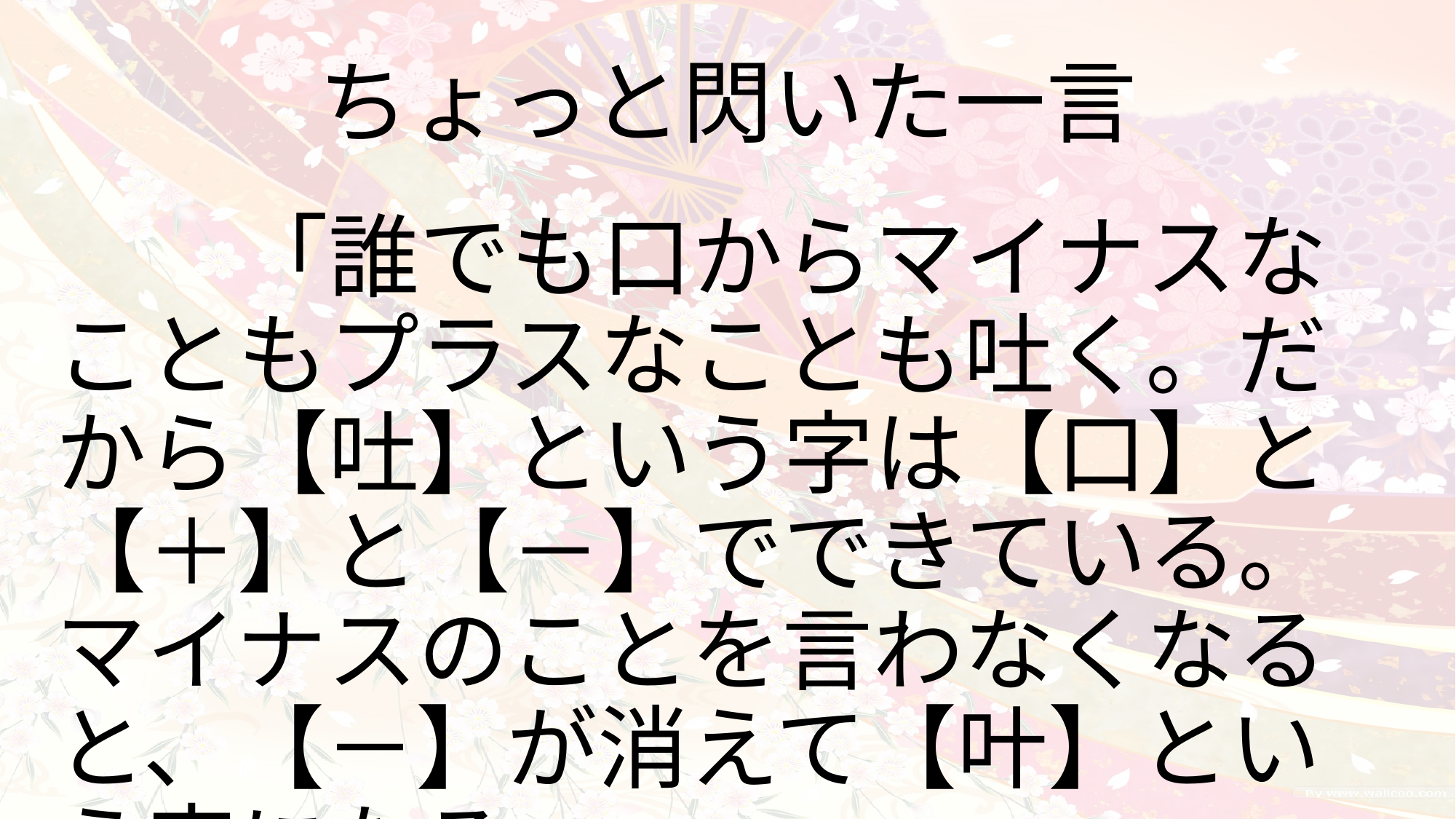

ちょっと閃いた一言
　　「誰でも口からマイナスなこともプラスなことも吐く。だから【吐】という字は【口】と【＋】と【－】でできている。マイナスのことを言わなくなると、【－】が消えて【叶】という字になる。」